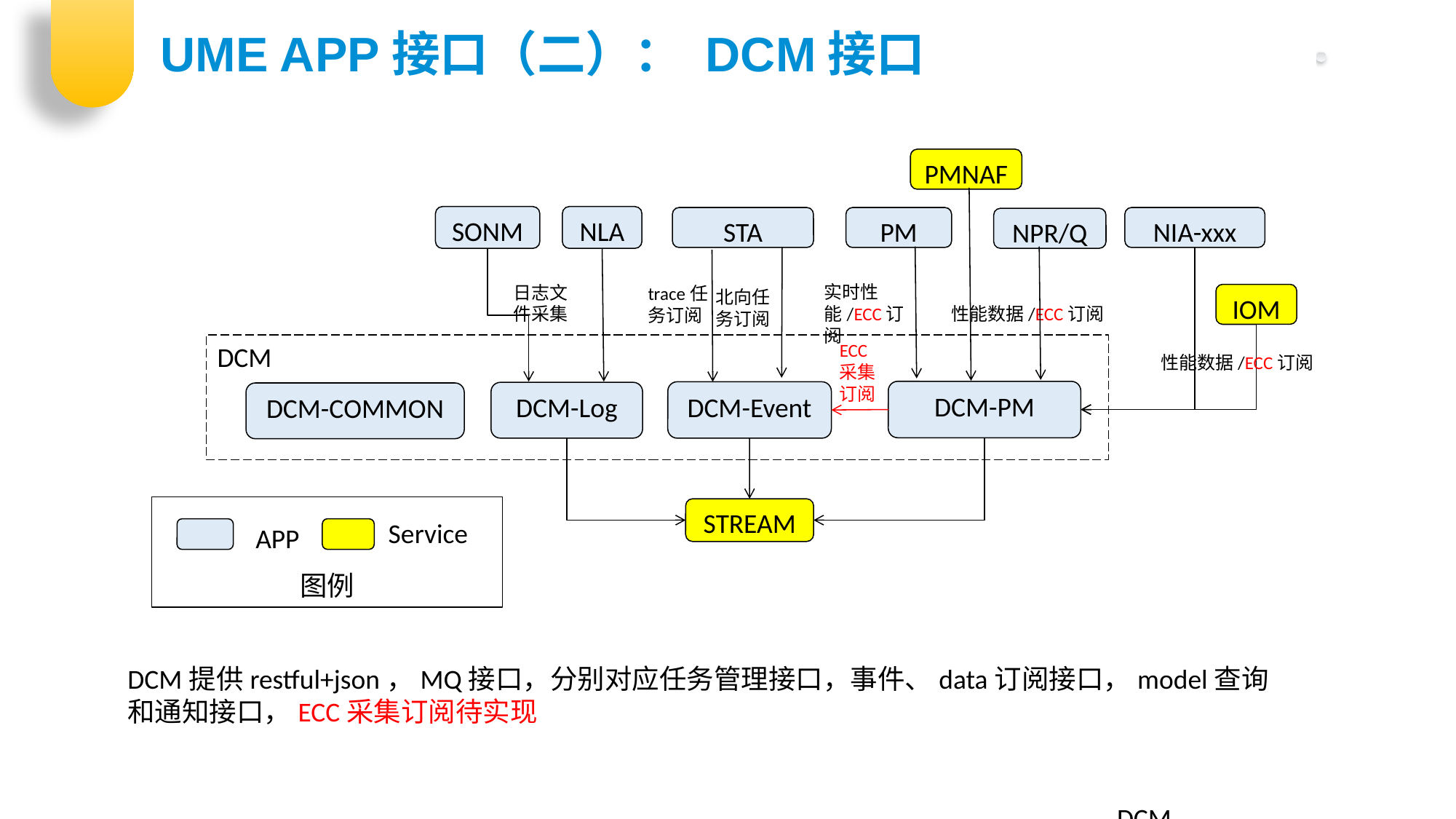

UME APP接口（二）： DCM接口

PMNAF
SONM
NLA
STA
PM
NIA-xxx
NPR/Q
实时性能/ECC订阅
日志文件采集
trace任务订阅
北向任务订阅
IOM
性能数据/ECC订阅
ECC采集订阅
DCM
性能数据/ECC订阅
DCM-PM
DCM-Event
DCM-Log
DCM-COMMON
图例
Service
APP

STREAM
DCM提供restful+json，MQ接口，分别对应任务管理接口，事件、data订阅接口，model查询和通知接口，ECC采集订阅待实现
DCM